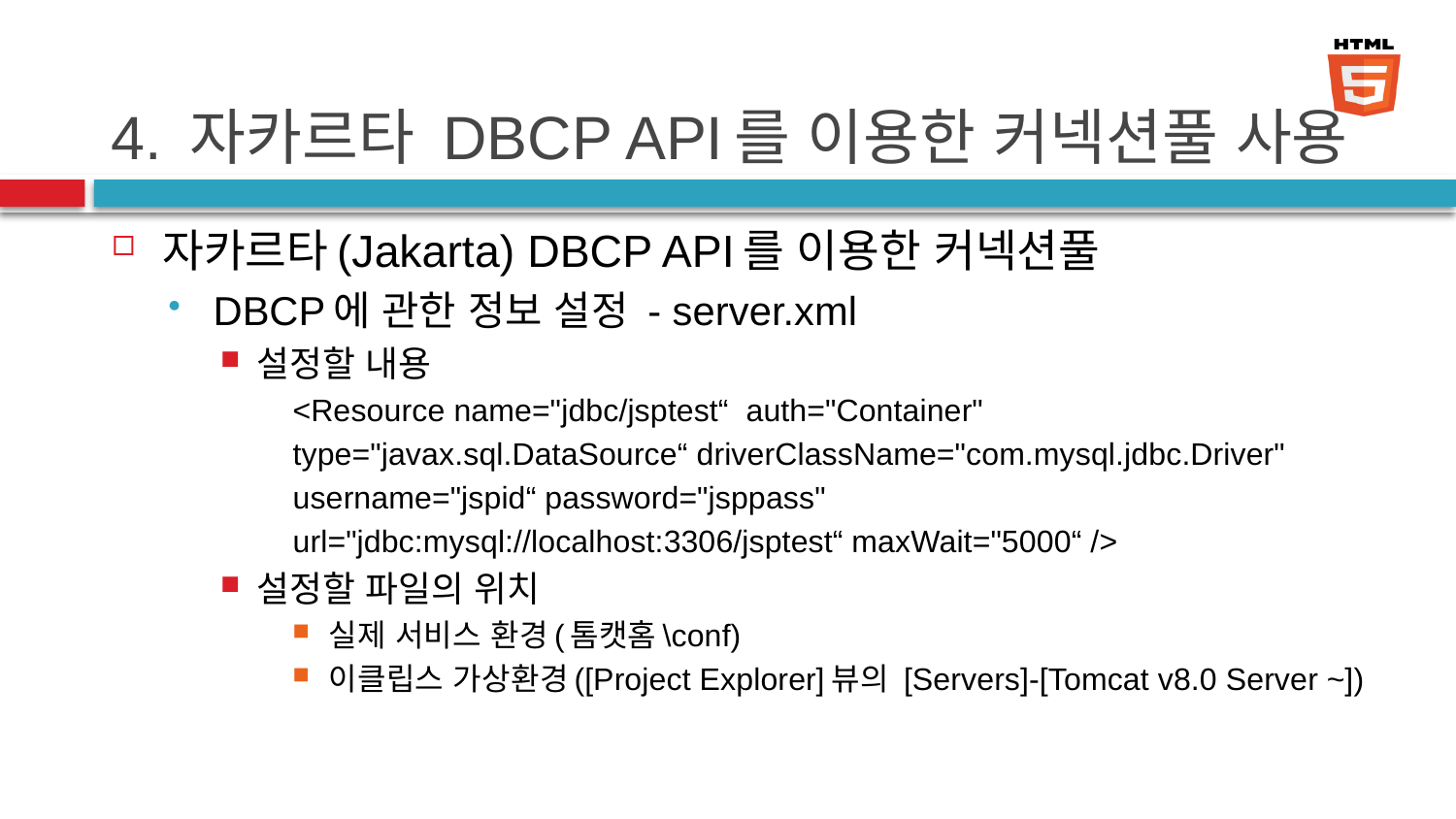

# 4. 자카르타 DBCP API를 이용한 커넥션풀 사용
자카르타(Jakarta) DBCP API를 이용한 커넥션풀
DBCP에 관한 정보 설정 - server.xml
설정할 내용
<Resource name="jdbc/jsptest“  auth="Container"
type="javax.sql.DataSource“ driverClassName="com.mysql.jdbc.Driver"
username="jspid“ password="jsppass"
url="jdbc:mysql://localhost:3306/jsptest“ maxWait="5000“ />
설정할 파일의 위치
실제 서비스 환경(톰캣홈\conf)
이클립스 가상환경([Project Explorer]뷰의 [Servers]-[Tomcat v8.0 Server ~])